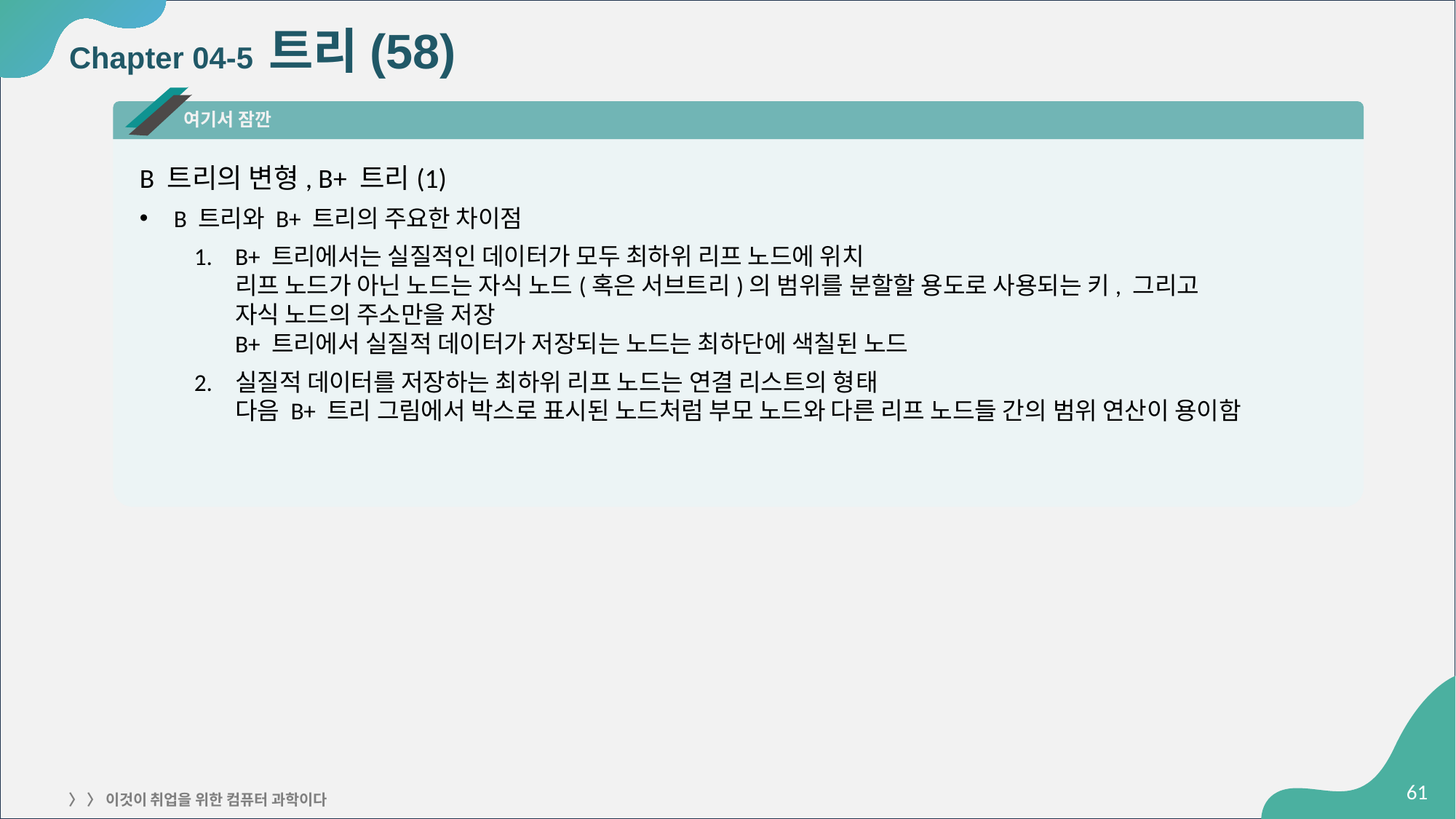

# Chapter 04-5 트리(58)

여기서 잠깐

B 트리의 변형, B+ 트리(1)
B 트리와 B+ 트리의 주요한 차이점
B+ 트리에서는 실질적인 데이터가 모두 최하위 리프 노드에 위치
리프 노드가 아닌 노드는 자식 노드(혹은 서브트리)의 범위를 분할할 용도로 사용되는 키, 그리고
자식 노드의 주소만을 저장
B+ 트리에서 실질적 데이터가 저장되는 노드는 최하단에 색칠된 노드
실질적 데이터를 저장하는 최하위 리프 노드는 연결 리스트의 형태
다음 B+ 트리 그림에서 박스로 표시된 노드처럼 부모 노드와 다른 리프 노드들 간의 범위 연산이 용이함
61
〉 〉 이것이 취업을 위한 컴퓨터 과학이다